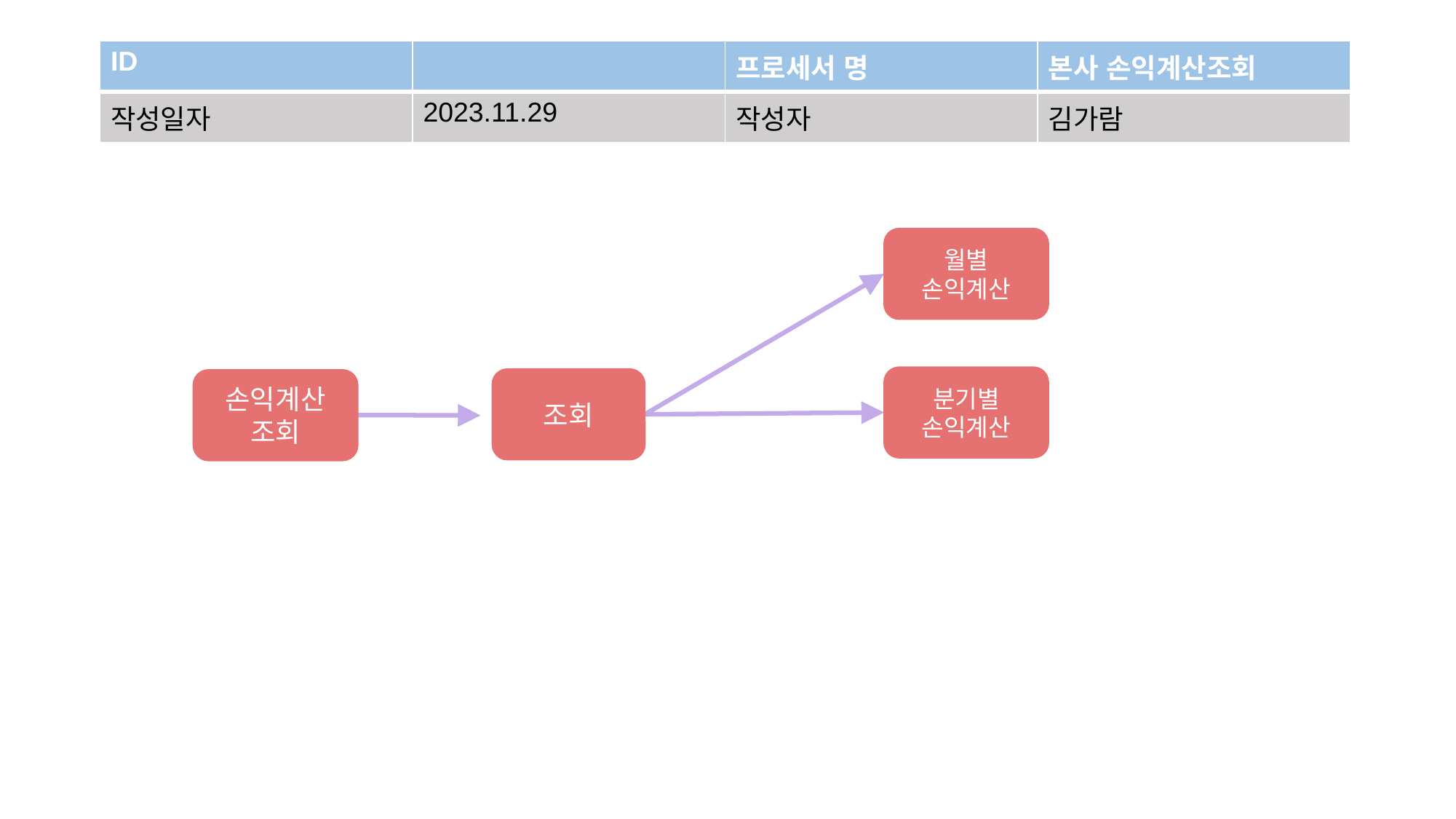

| ID |  | 프로세서 명 | 본사 손익계산조회 |
| --- | --- | --- | --- |
| 작성일자 | 2023.11.29 | 작성자 | 김가람 |
월별
손익계산
분기별
손익계산
조회
손익계산
조회